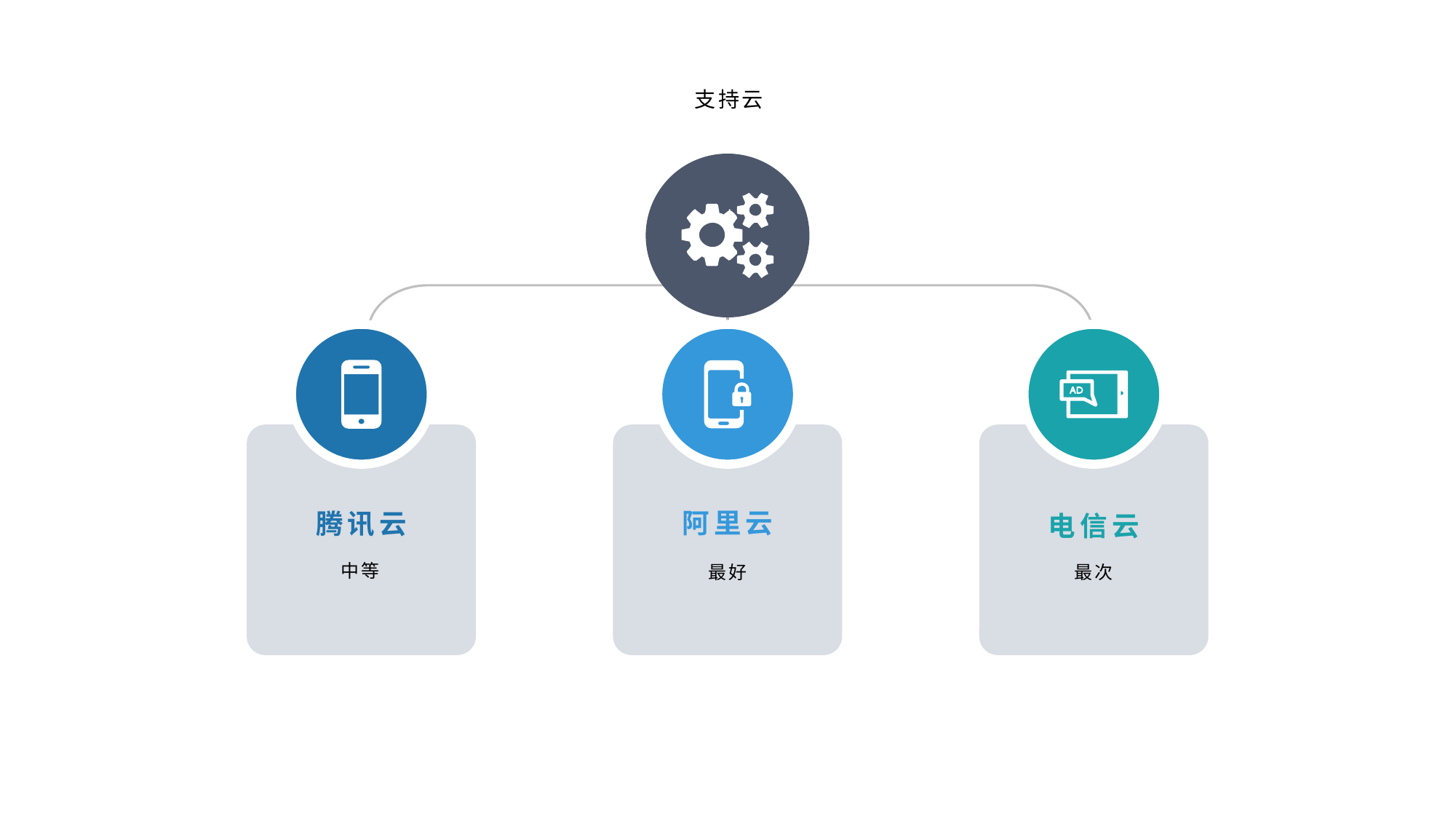

支持云

阿里云
腾讯云
电信云
中等
最次
最好